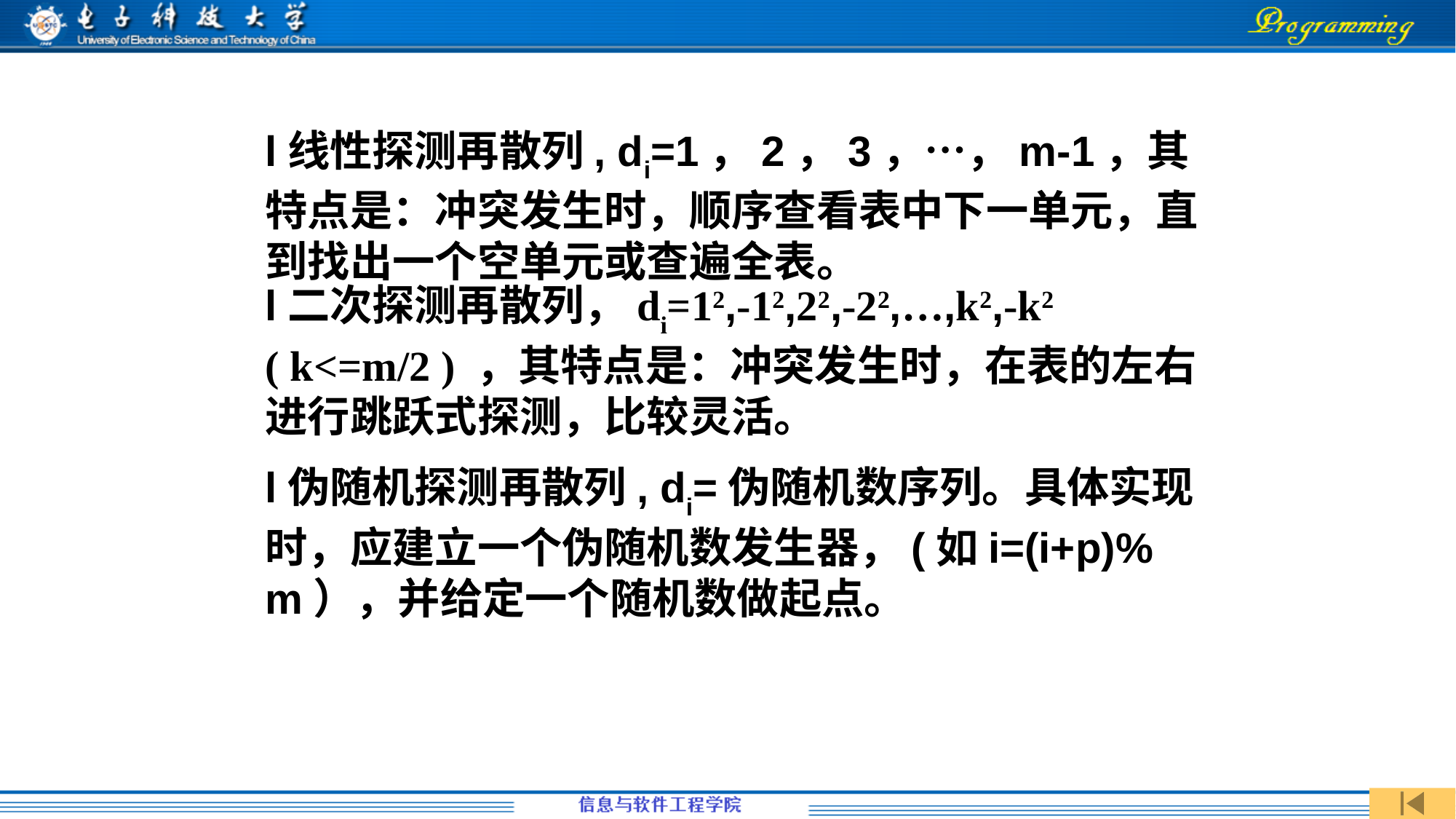

l线性探测再散列, di=1，2，3，…，m-1，其特点是：冲突发生时，顺序查看表中下一单元，直到找出一个空单元或查遍全表。
l二次探测再散列，di=12,-12,22,-22,…,k2,-k2    ( k<=m/2 ) ，其特点是：冲突发生时，在表的左右进行跳跃式探测，比较灵活。
l伪随机探测再散列, di=伪随机数序列。具体实现时，应建立一个伪随机数发生器，(如i=(i+p)% m），并给定一个随机数做起点。